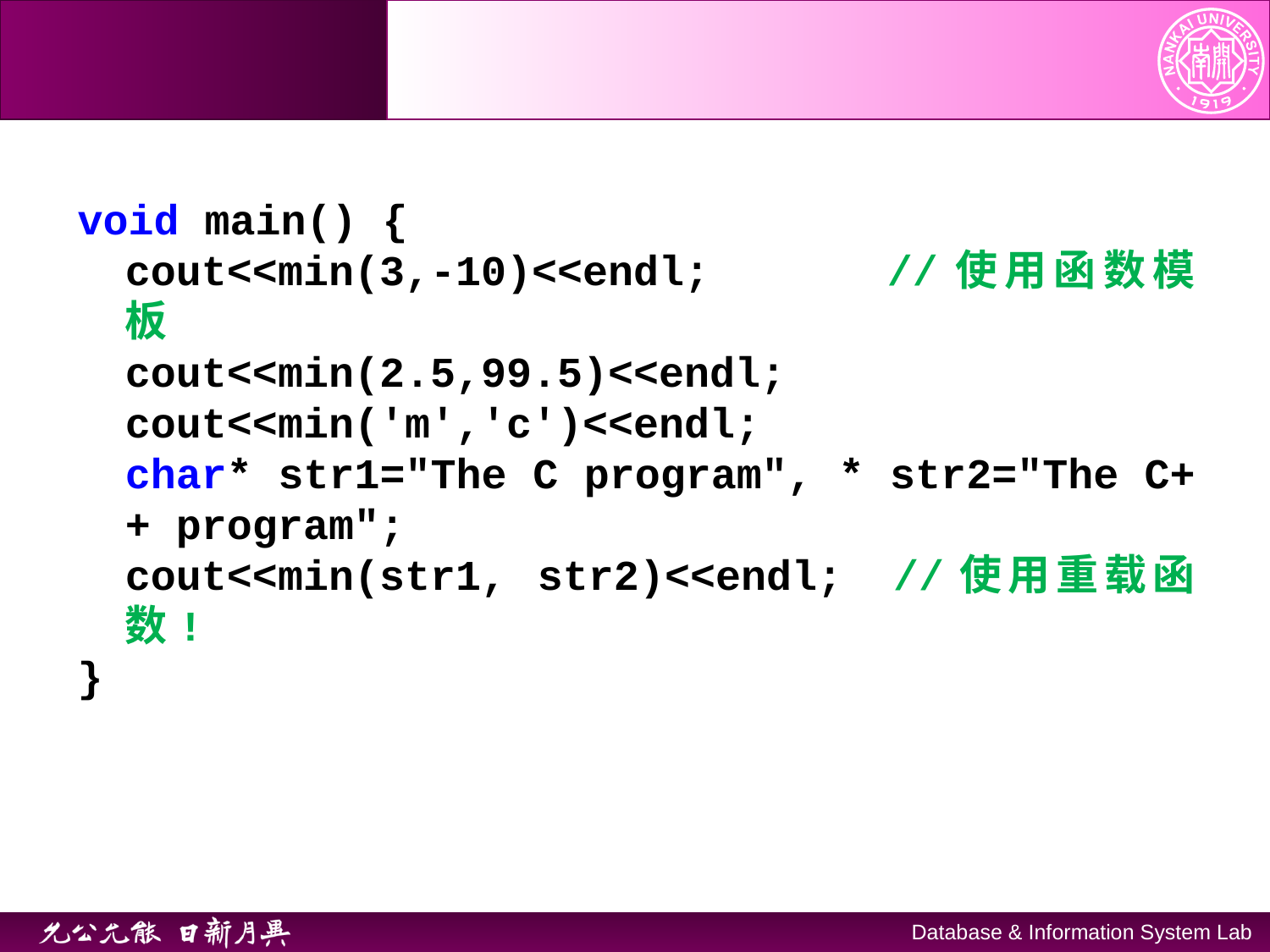

void main() {
	cout<<min(3,-10)<<endl;		//使用函数模板
	cout<<min(2.5,99.5)<<endl;
	cout<<min('m','c')<<endl;
	char* str1="The C program", * str2="The C++ program";
	cout<<min(str1, str2)<<endl;	//使用重载函数!
}